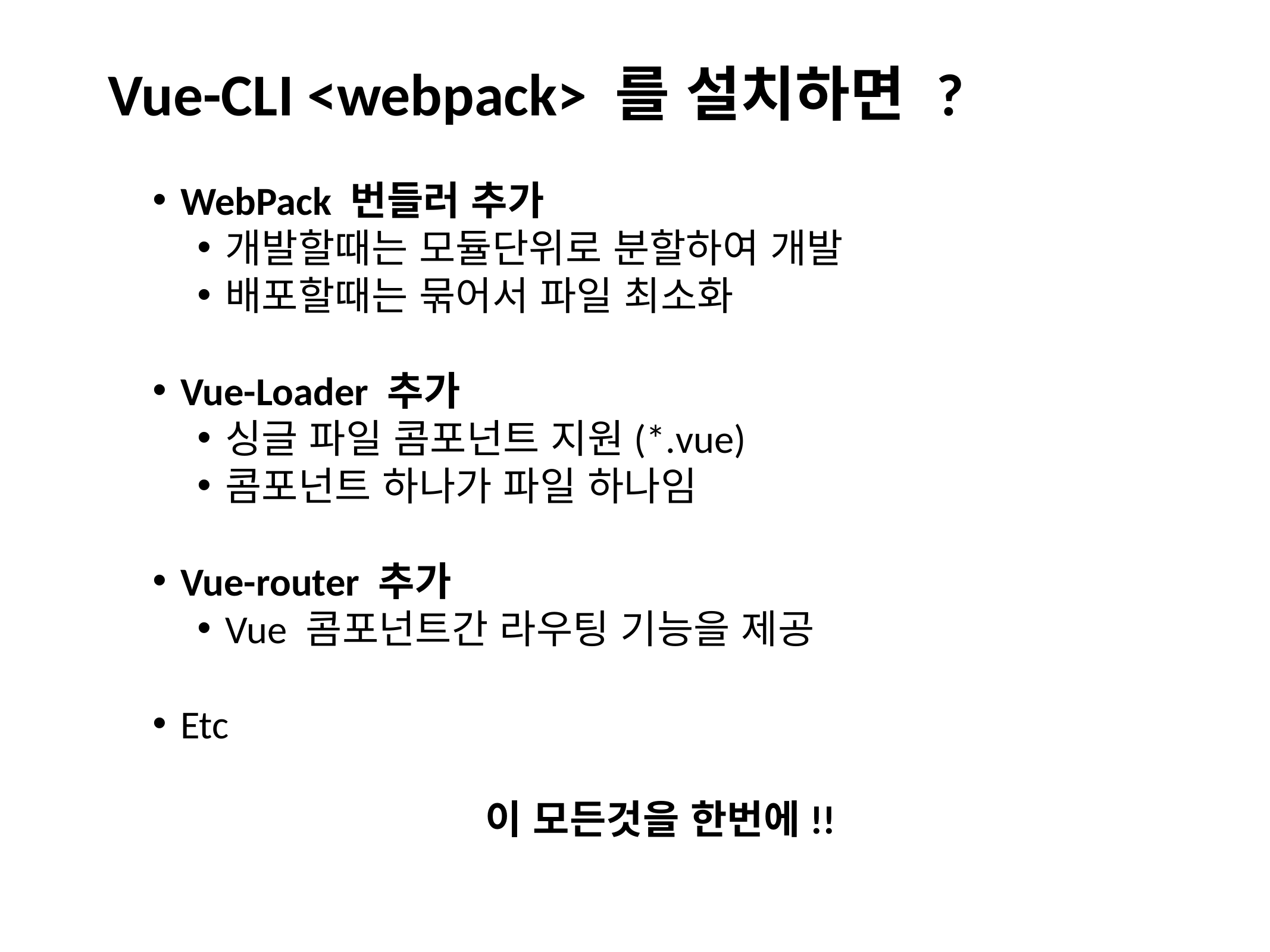

Vue-CLI <webpack> 를 설치하면 ?

WebPack 번들러 추가
개발할때는 모듈단위로 분할하여 개발
배포할때는 묶어서 파일 최소화

Vue-Loader 추가
싱글 파일 콤포넌트 지원(*.vue)
콤포넌트 하나가 파일 하나임

Vue-router 추가
Vue 콤포넌트간 라우팅 기능을 제공

Etc

이 모든것을 한번에!!